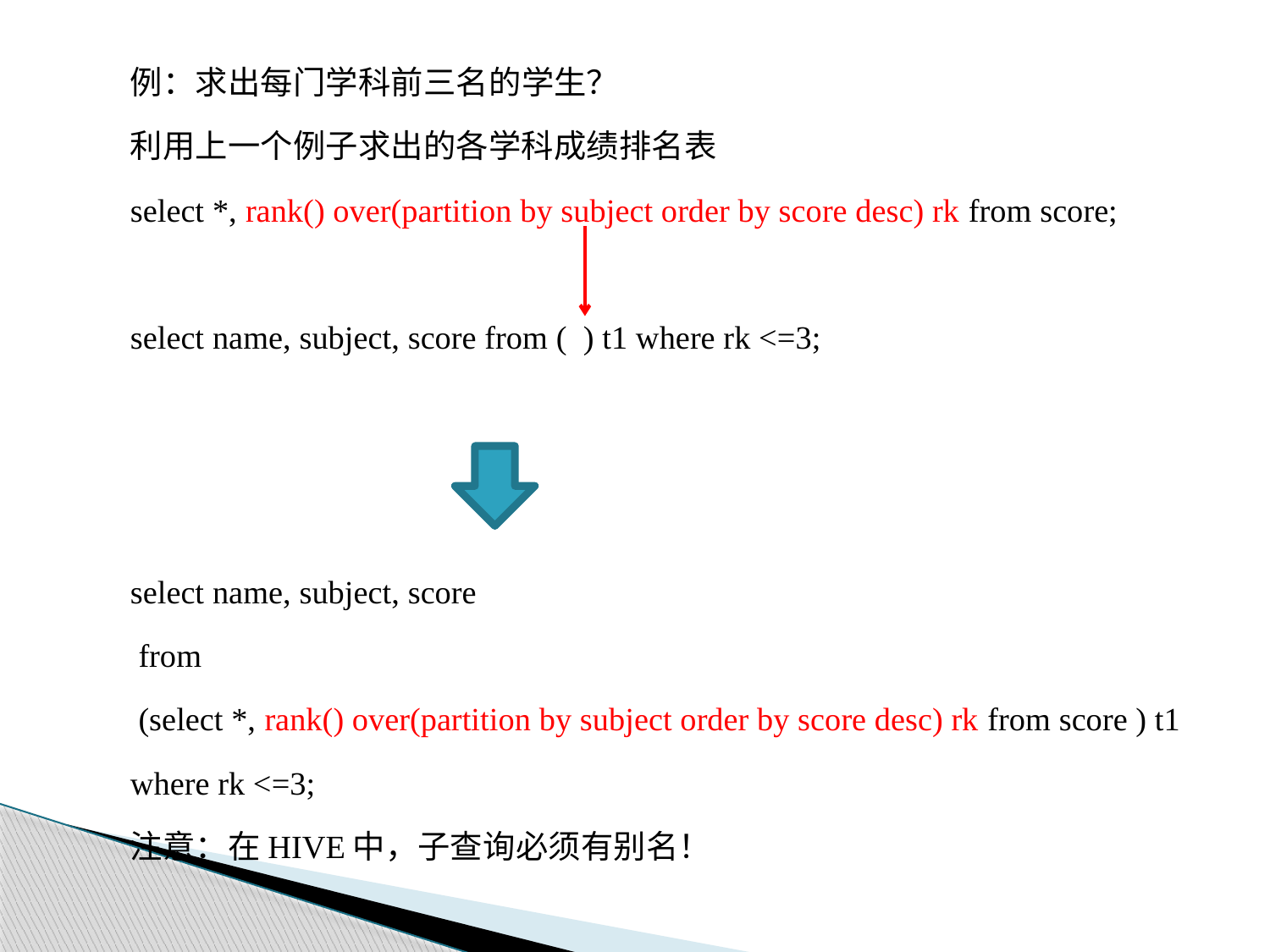

例：求出每门学科前三名的学生？
利用上一个例子求出的各学科成绩排名表
select *, rank() over(partition by subject order by score desc) rk from score;

select name, subject, score from (  ) t1 where rk <=3;

select name, subject, score
 from
 (select *, rank() over(partition by subject order by score desc) rk from score ) t1
where rk <=3;
注意：在HIVE中，子查询必须有别名！